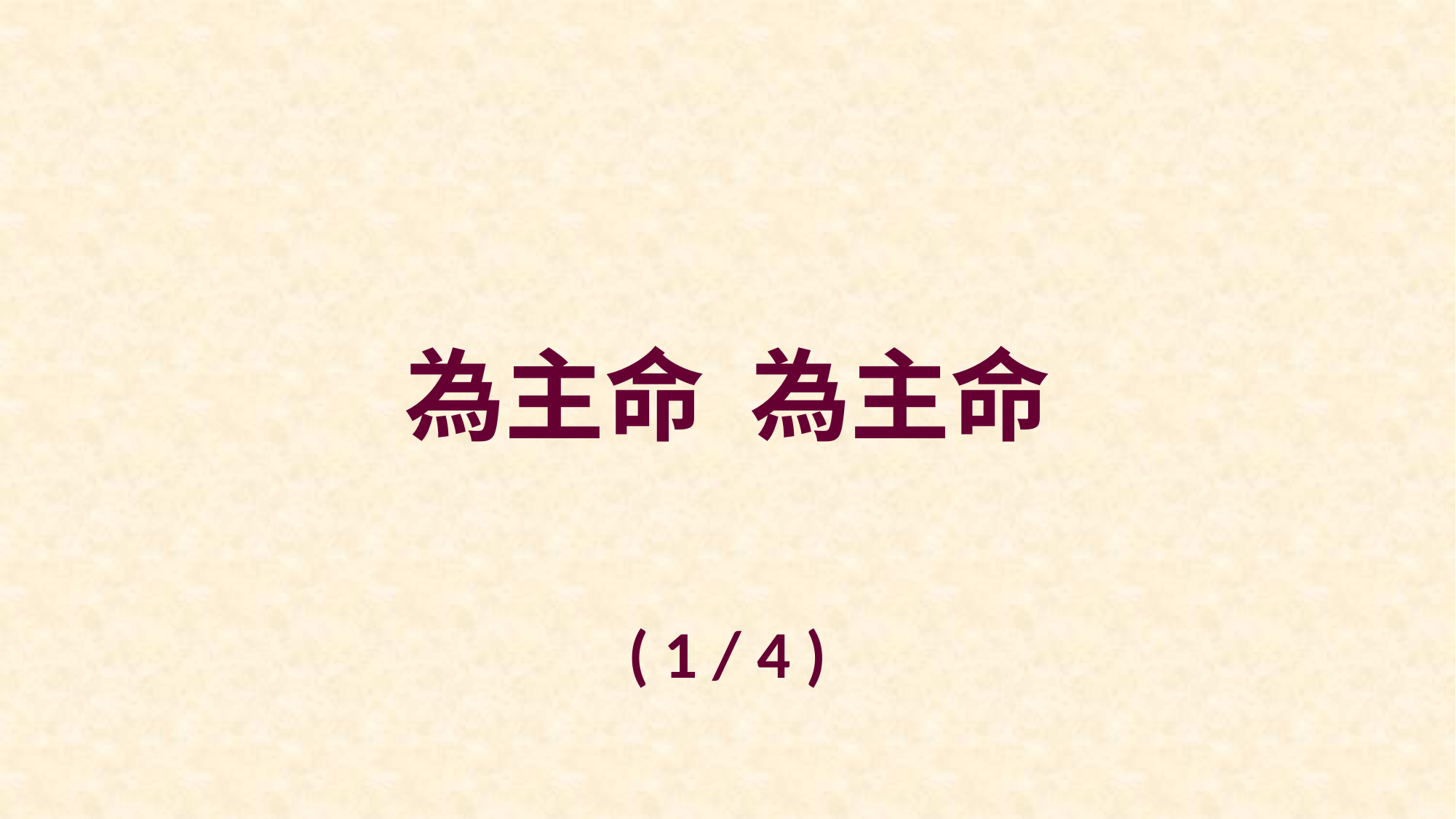

為主命  為主命
( 1 / 4 )